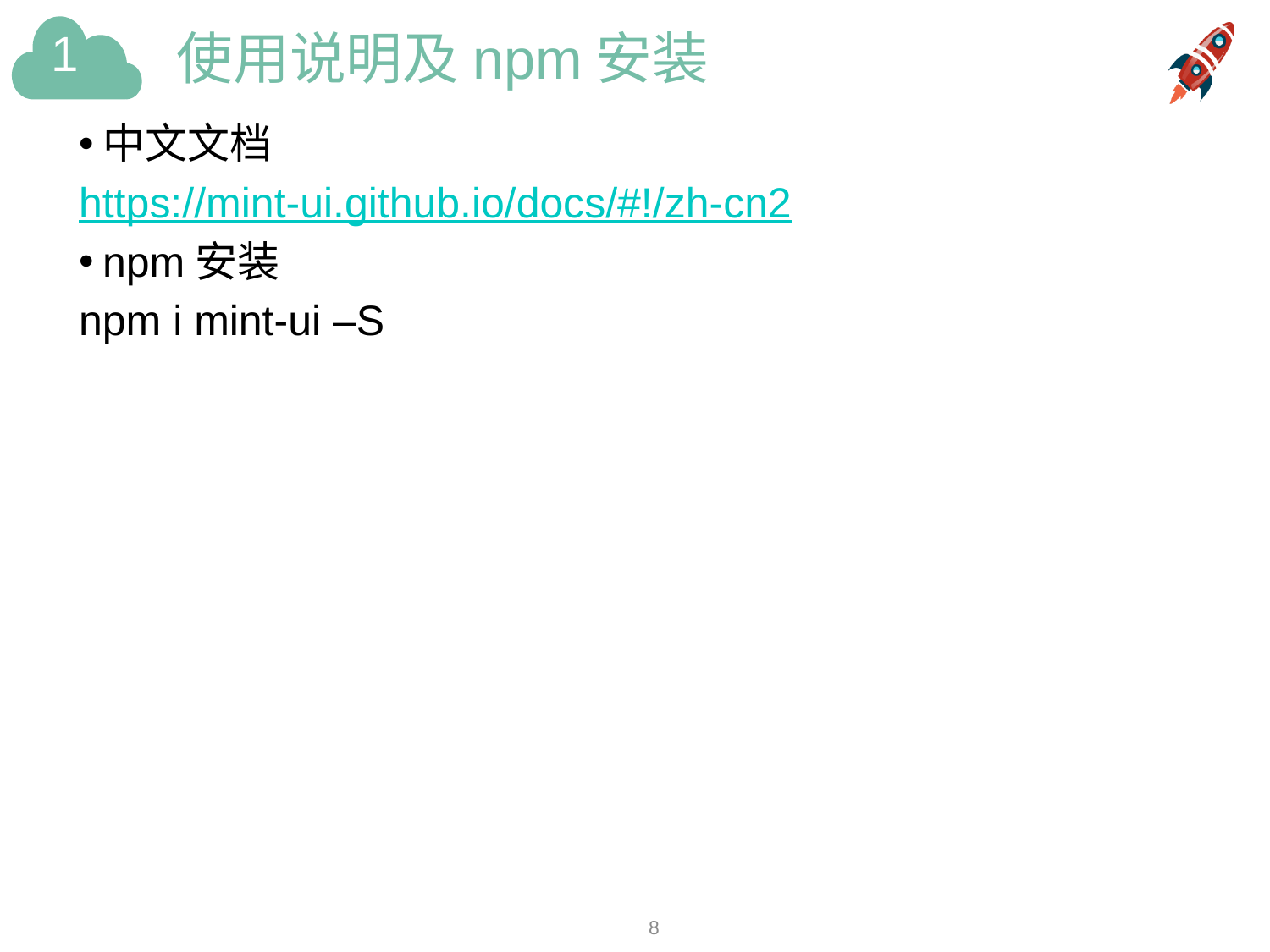

# 使用说明及npm安装
中文文档
https://mint-ui.github.io/docs/#!/zh-cn2
npm安装
npm i mint-ui –S

8